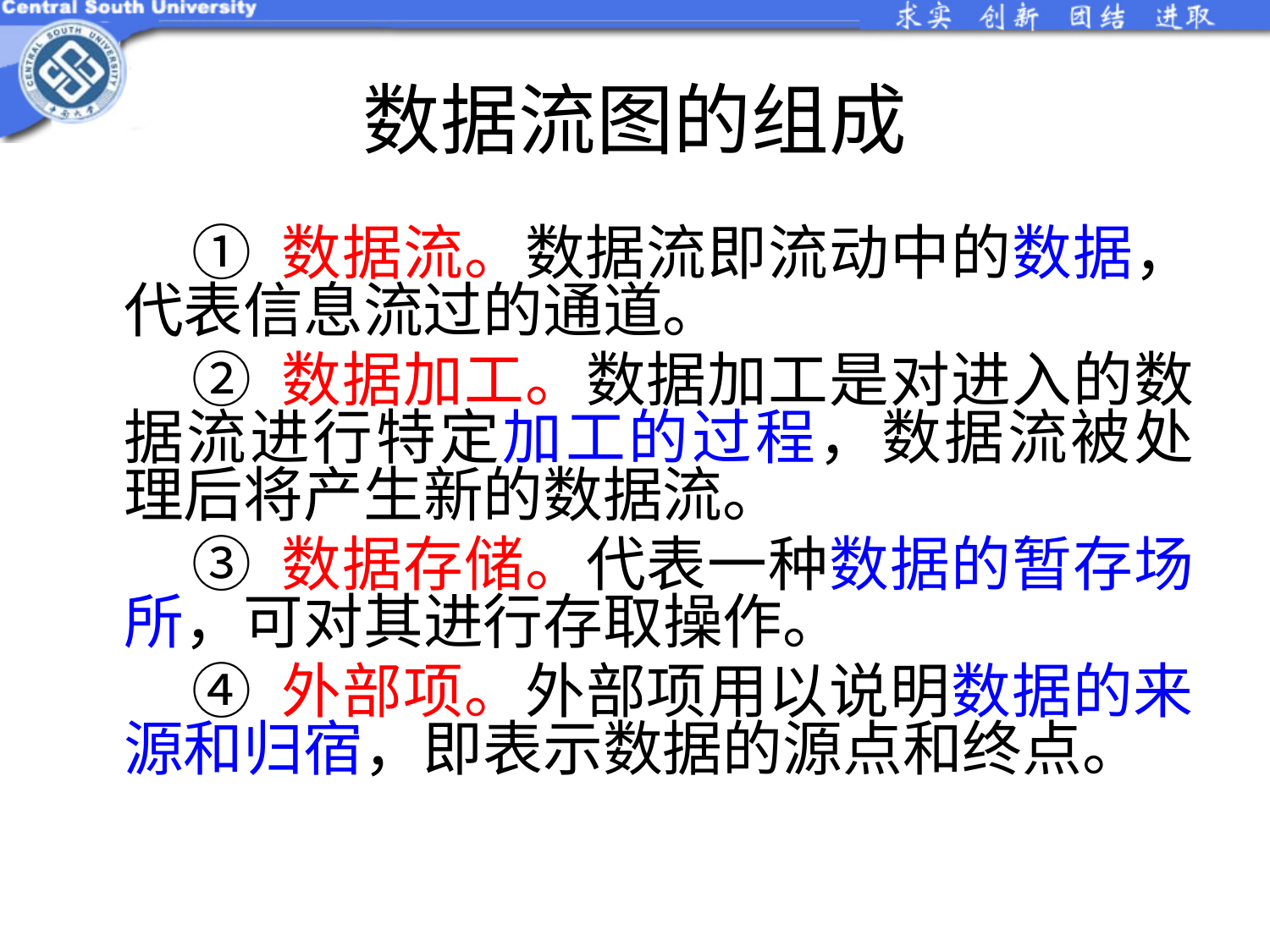

# 数据流图的组成
        ① 数据流。数据流即流动中的数据，代表信息流过的通道。
        ② 数据加工。数据加工是对进入的数据流进行特定加工的过程，数据流被处理后将产生新的数据流。
        ③ 数据存储。代表一种数据的暂存场所，可对其进行存取操作。
        ④ 外部项。外部项用以说明数据的来源和归宿，即表示数据的源点和终点。